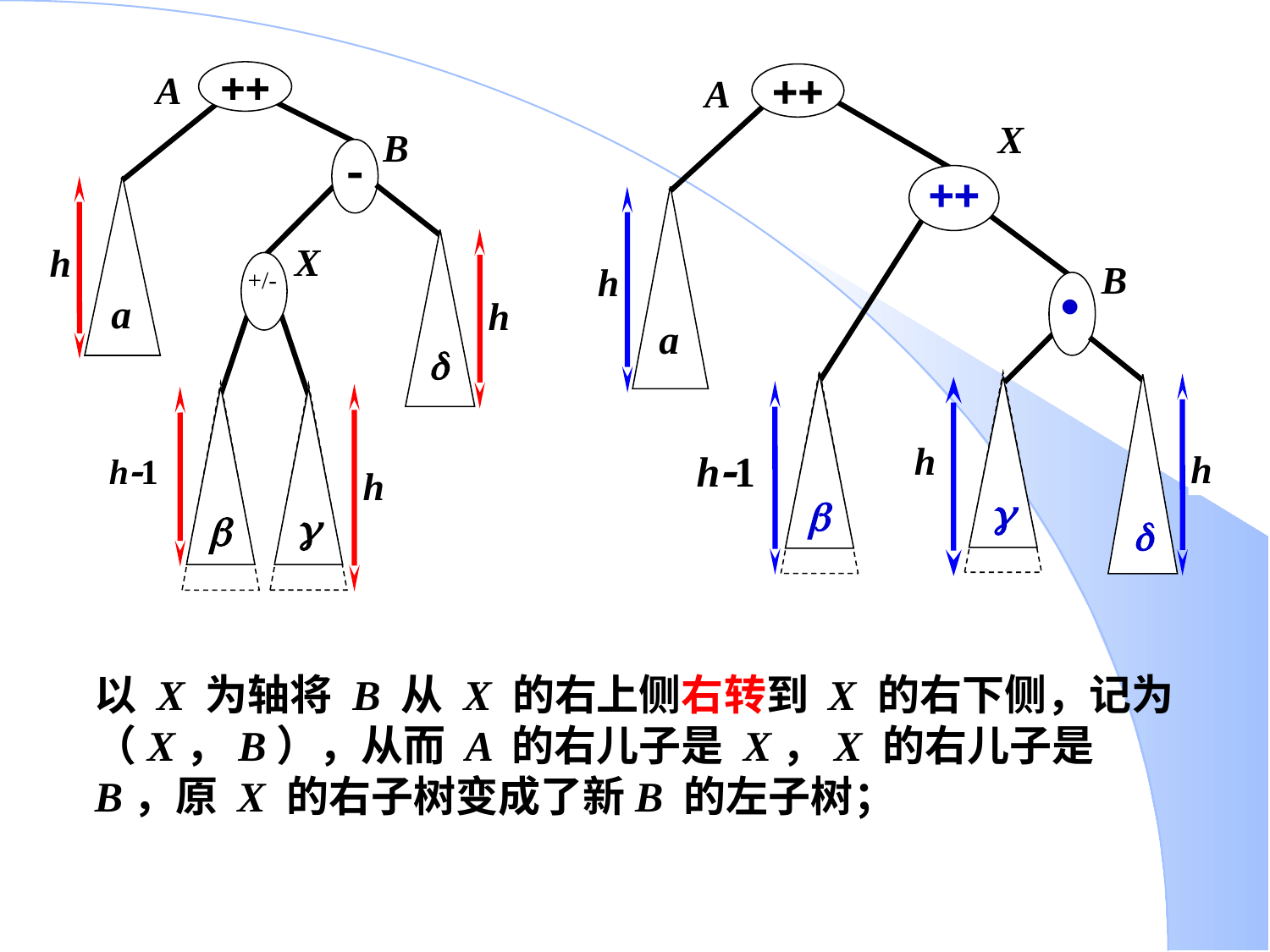

++
A

B
−

X
h
+/-
a
h

δ

h−1
h
γ
β
++
A

X
++

B
h
•
a

β

γ

h
h−1
h
δ
以 X 为轴将 B 从 X 的右上侧右转到 X 的右下侧，记为（X，B），从而 A 的右儿子是 X，X 的右儿子是 B，原 X 的右子树变成了新B 的左子树；